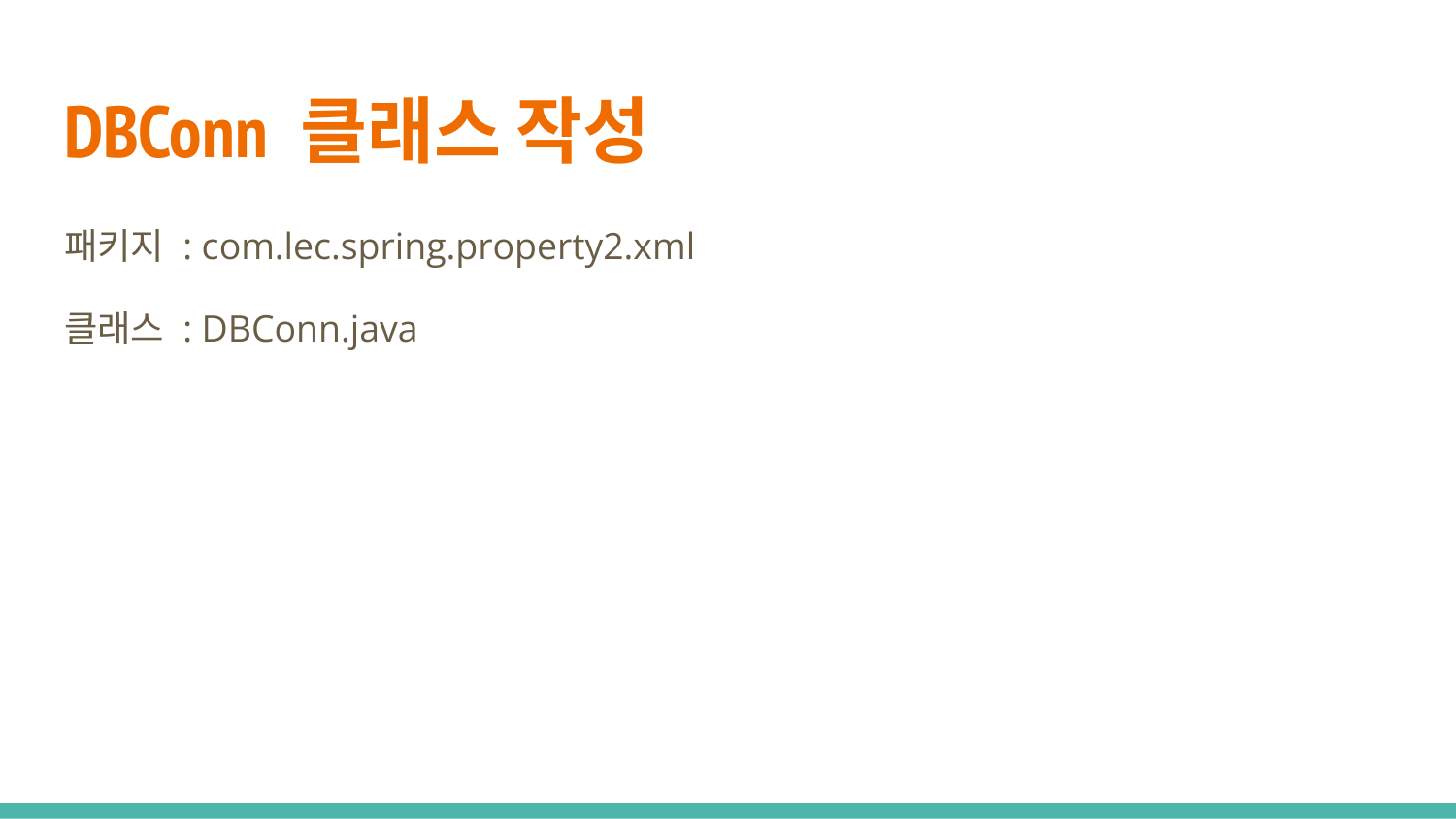

# DBConn 클래스 작성
패키지 : com.lec.spring.property2.xml
클래스 : DBConn.java